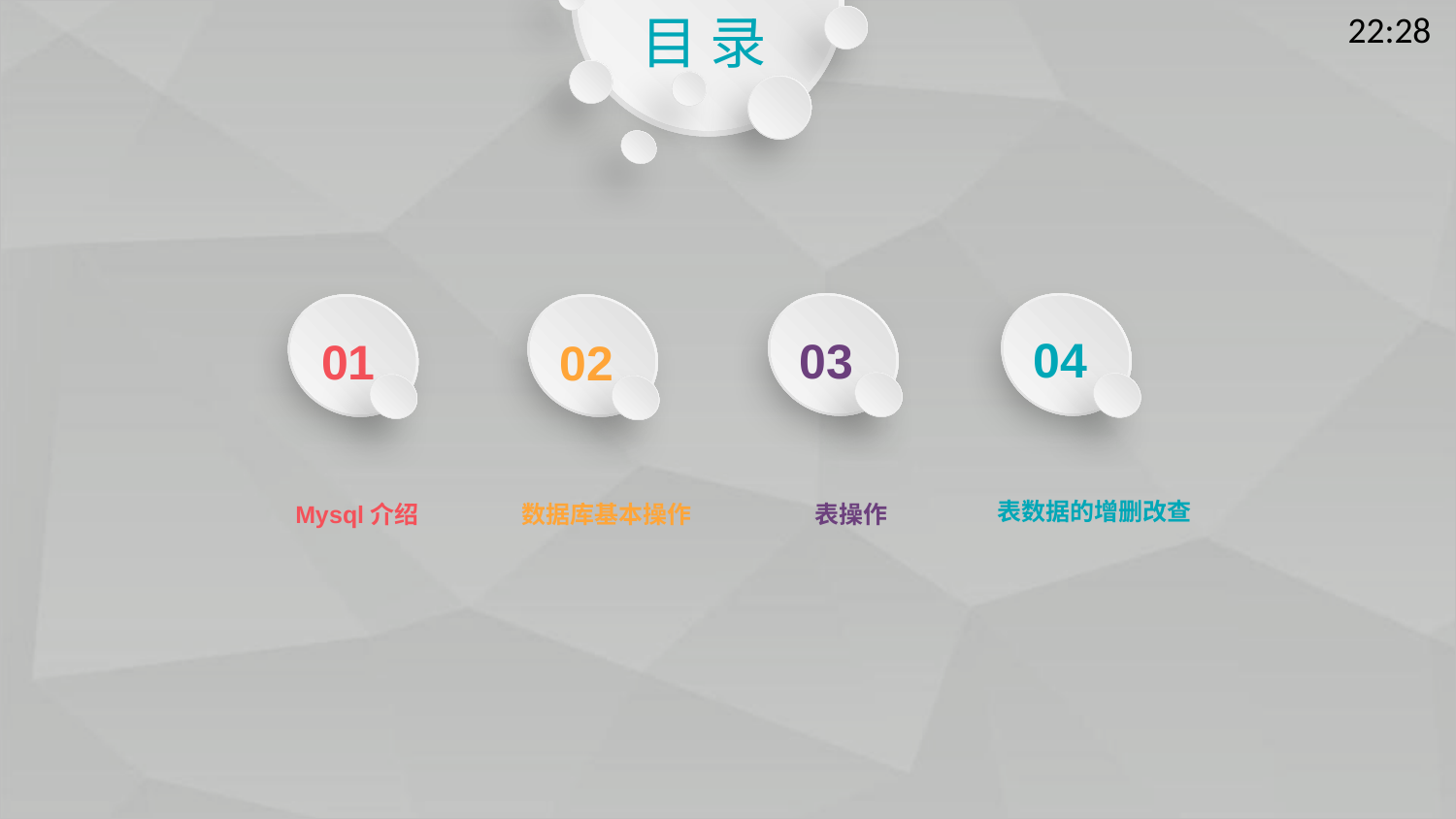

目 录

03

04

01

02

表数据的增删改查

数据库基本操作

Mysql介绍

表操作